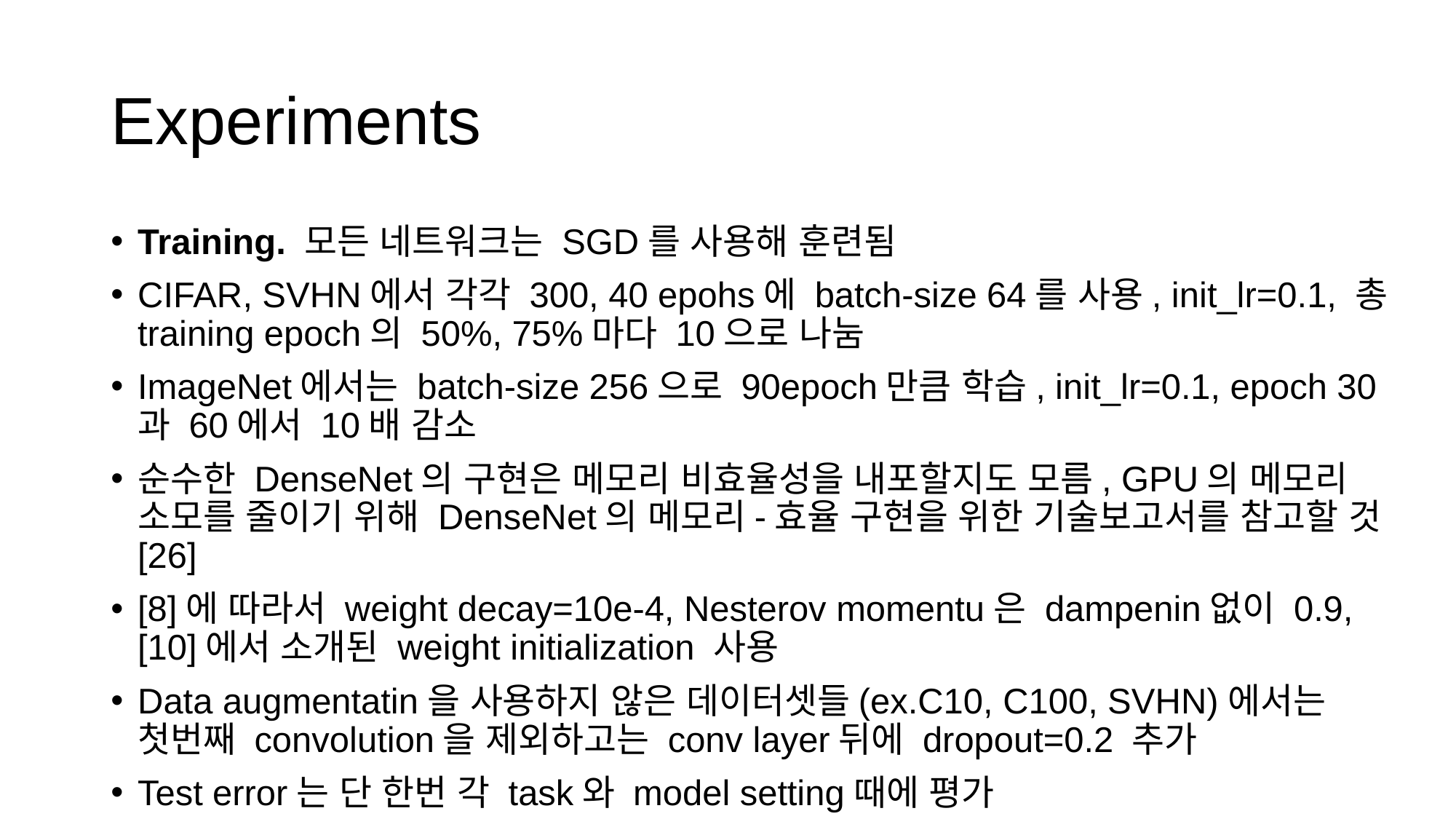

# Experiments
Training. 모든 네트워크는 SGD를 사용해 훈련됨
CIFAR, SVHN에서 각각 300, 40 epohs에 batch-size 64를 사용, init_lr=0.1, 총 training epoch의 50%, 75%마다 10으로 나눔
ImageNet에서는 batch-size 256으로 90epoch만큼 학습, init_lr=0.1, epoch 30과 60에서 10배 감소
순수한 DenseNet의 구현은 메모리 비효율성을 내포할지도 모름, GPU의 메모리 소모를 줄이기 위해 DenseNet의 메모리-효율 구현을 위한 기술보고서를 참고할 것[26]
[8]에 따라서 weight decay=10e-4, Nesterov momentu은 dampenin없이 0.9, [10]에서 소개된 weight initialization 사용
Data augmentatin을 사용하지 않은 데이터셋들(ex.C10, C100, SVHN)에서는 첫번째 convolution을 제외하고는 conv layer뒤에 dropout=0.2 추가
Test error는 단 한번 각 task와 model setting때에 평가